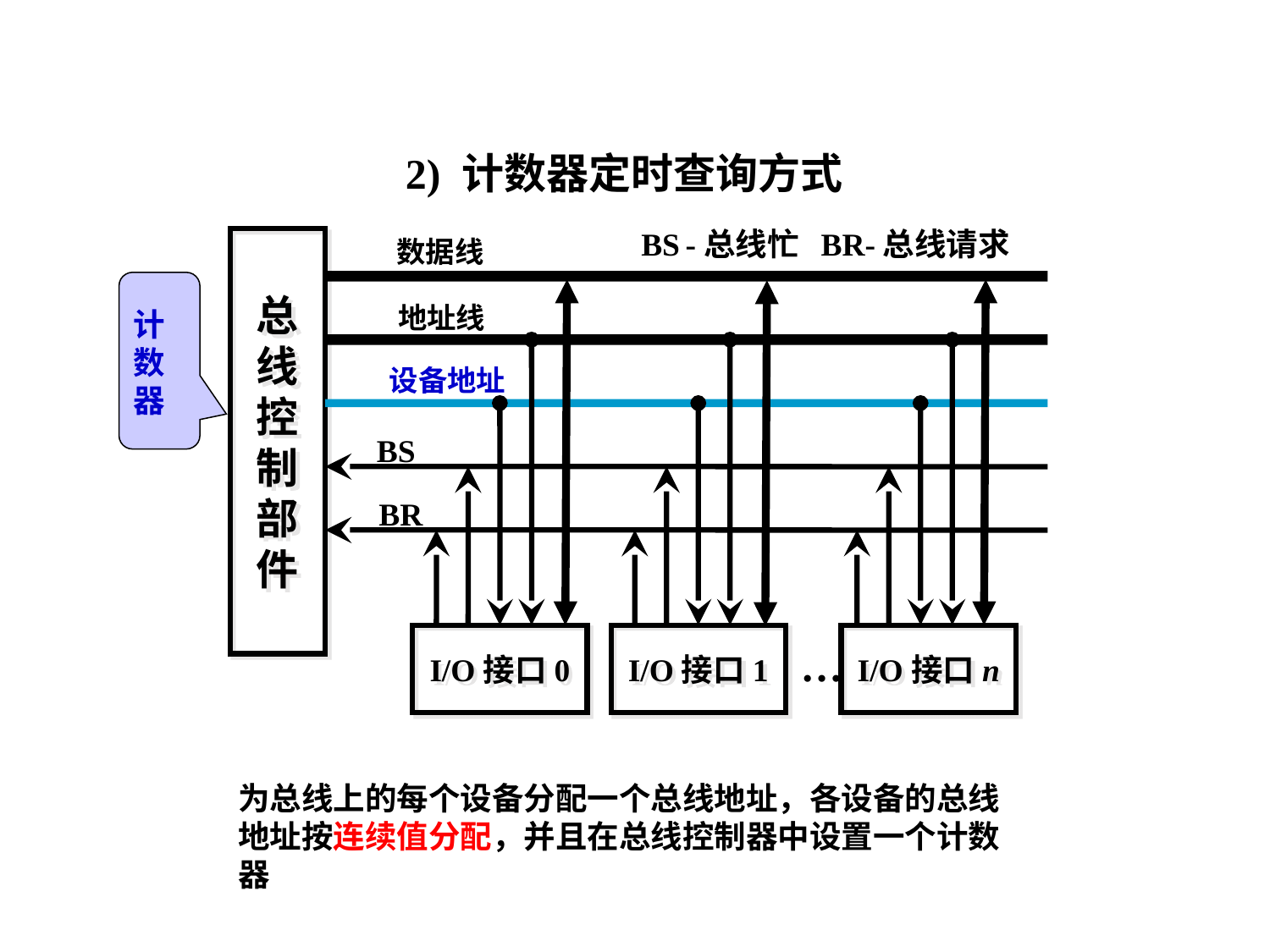

2) 计数器定时查询方式

BS  -总线忙  BR-总线请求
数据线
总
线
控
制
部
件

地址线

设备地址

BS

BR

I/O接口0
I/O接口1
I/O接口n
…

计
数
器
为总线上的每个设备分配一个总线地址，各设备的总线
地址按连续值分配，并且在总线控制器中设置一个计数器